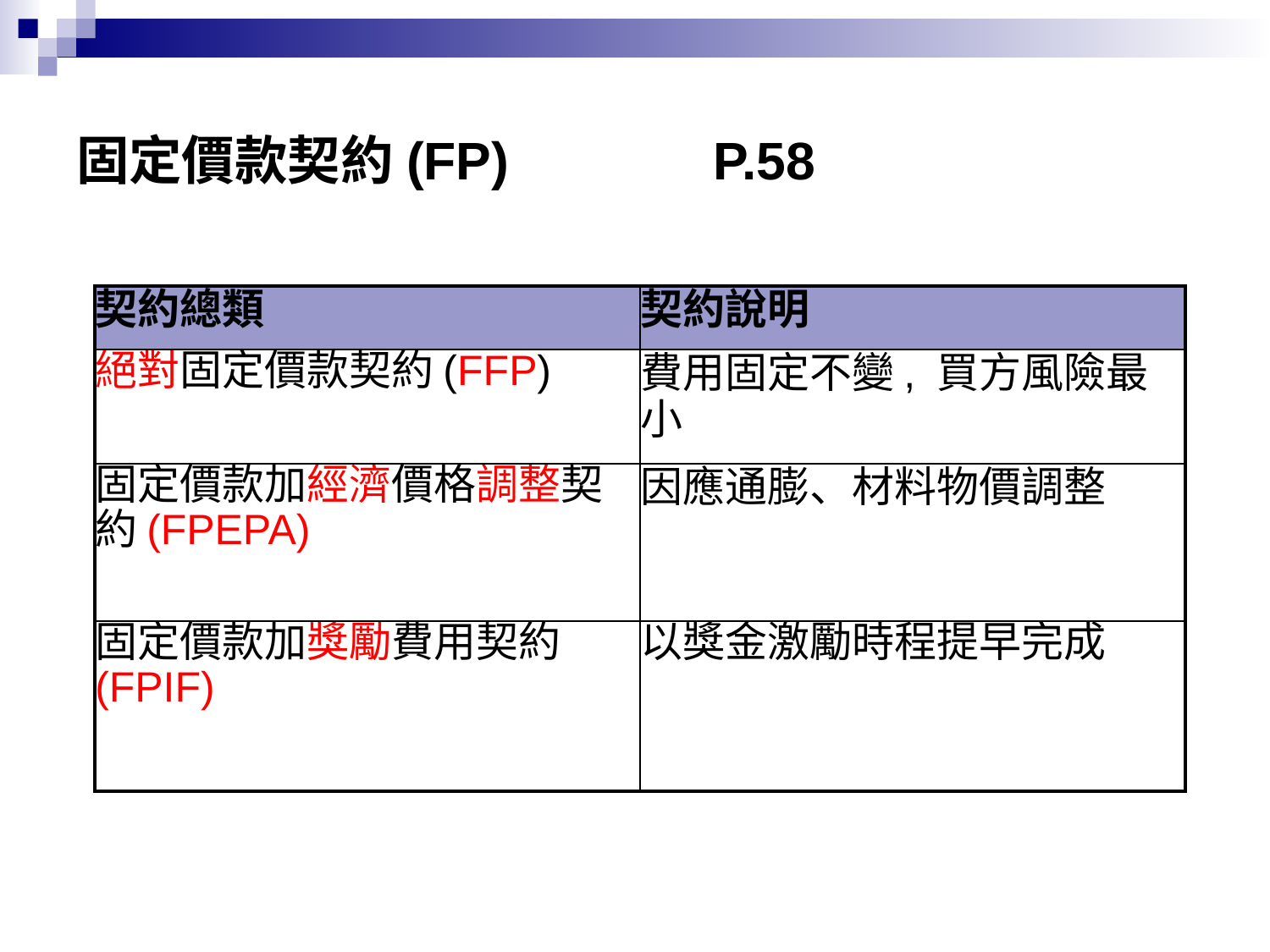

# 固定價款契約(FP)              P.58
| 契約總類 | 契約說明 |
| --- | --- |
| 絕對固定價款契約(FFP) | 費用固定不變, 買方風險最小 |
| 固定價款加經濟價格調整契約(FPEPA) | 因應通膨、材料物價調整 |
| 固定價款加獎勵費用契約(FPIF) | 以獎金激勵時程提早完成 |